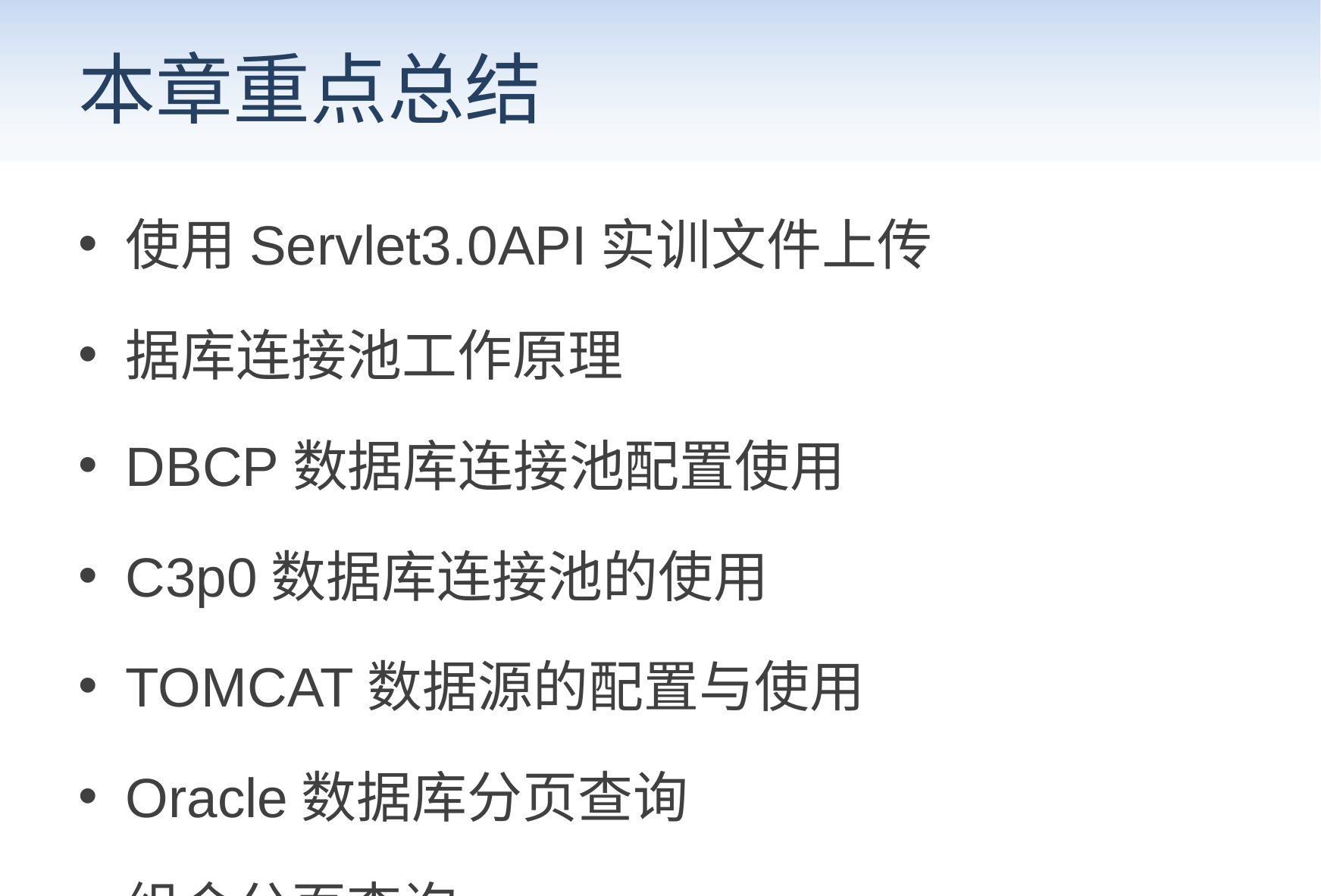

# 本章重点总结
使用Servlet3.0API实训文件上传
据库连接池工作原理
DBCP数据库连接池配置使用
C3p0数据库连接池的使用
TOMCAT数据源的配置与使用
Oracle数据库分页查询
组合分页查询
批量删除数据